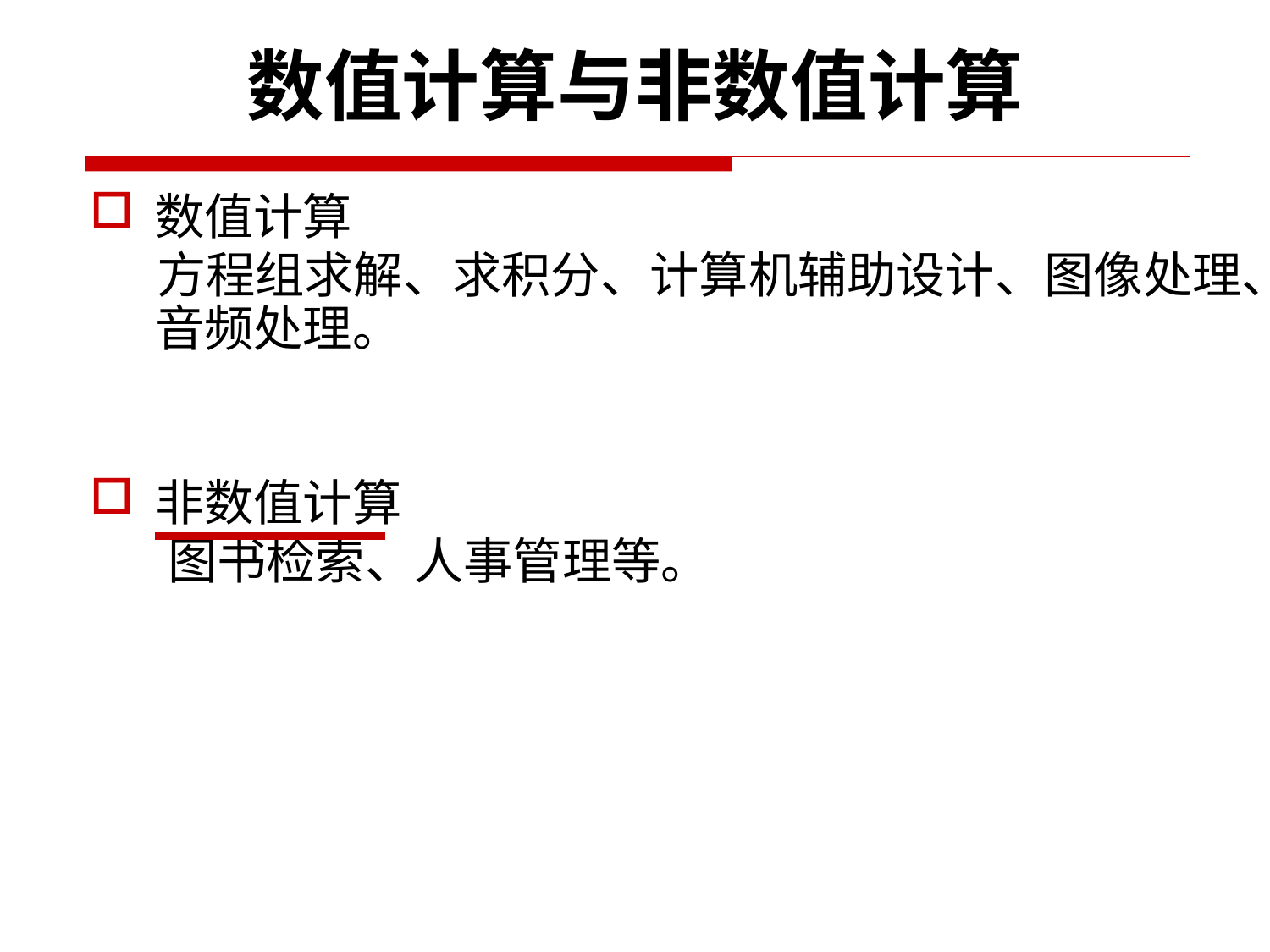

数值计算与非数值计算
数值计算
     方程组求解、求积分、计算机辅助设计、图像处理、音频处理。

非数值计算
      图书检索、人事管理等。